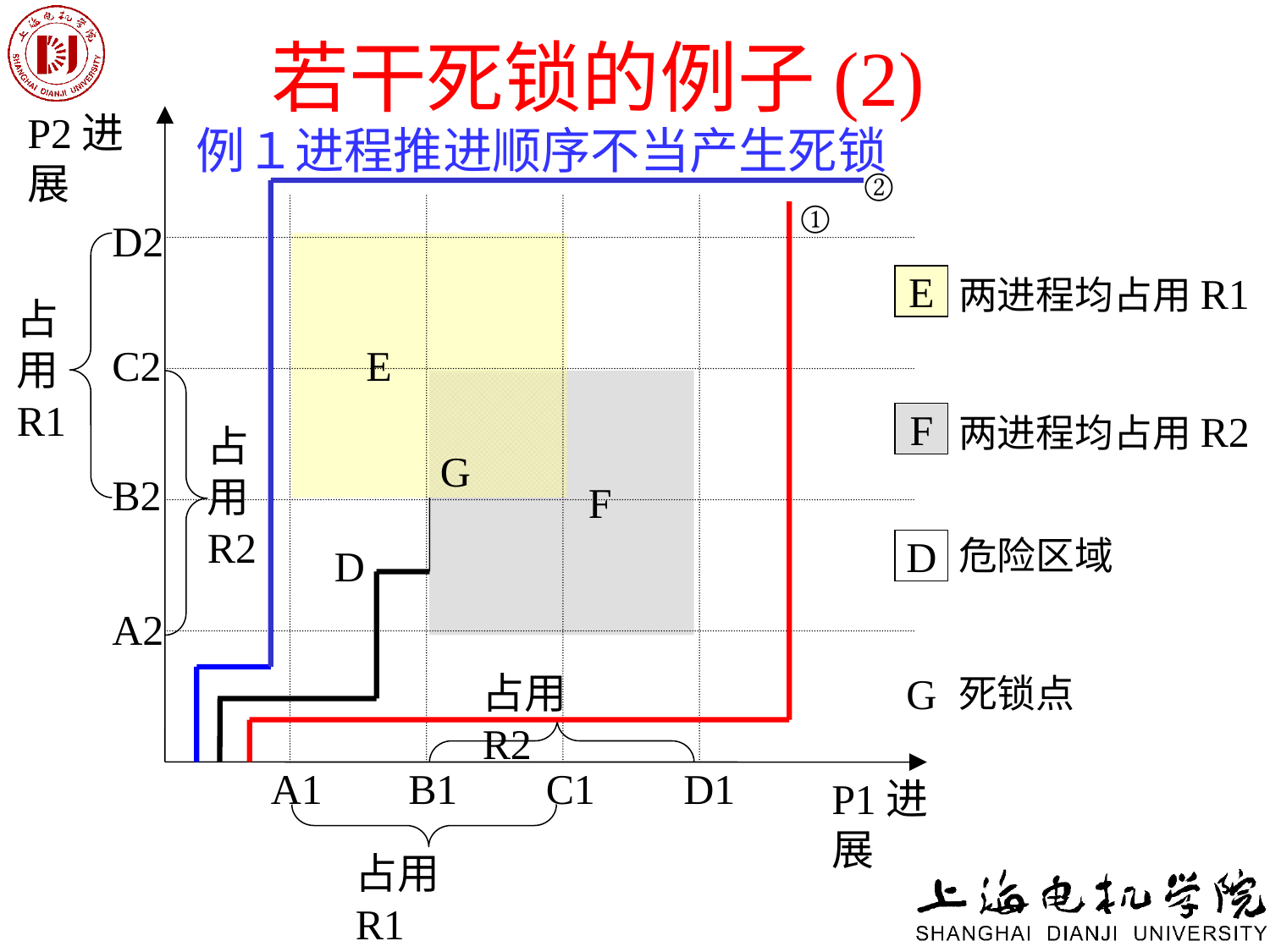

# 若干死锁的例子(2)
P2进展

②

①

D2

占用R1
C2
E

占用R2
G
B2
F

D

A2

占用R2

A1
B1
C1
D1
P1进展
占用R1
E
两进程均占用R1

F
两进程均占用R2
D
危险区域
G
死锁点
     例１进程推进顺序不当产生死锁